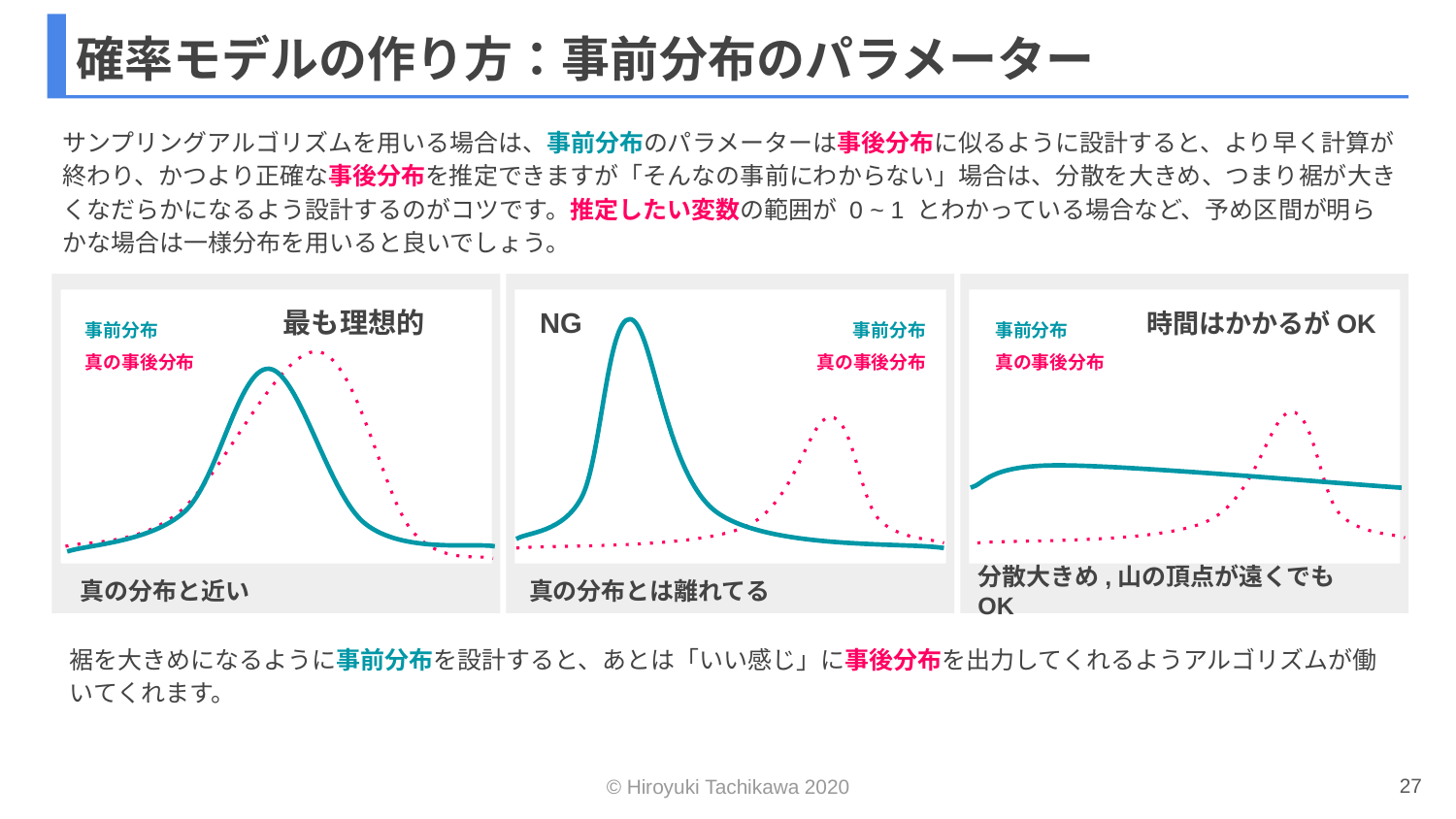

# 確率モデルの作り方：事前分布のパラメーター
サンプリングアルゴリズムを用いる場合は、事前分布のパラメーターは事後分布に似るように設計すると、より早く計算が終わり、かつより正確な事後分布を推定できますが「そんなの事前にわからない」場合は、分散を大きめ、つまり裾が大きくなだらかになるよう設計するのがコツです。推定したい変数の範囲が 0 ~ 1 とわかっている場合など、予め区間が明らかな場合は一様分布を用いると良いでしょう。

事前分布
真の事後分布
事前分布
真の事後分布
事前分布
真の事後分布
最も理想的
NG
時間はかかるがOK

真の分布と近い
真の分布とは離れてる
分散大きめ,山の頂点が遠くでもOK
裾を大きめになるように事前分布を設計すると、あとは「いい感じ」に事後分布を出力してくれるようアルゴリズムが働いてくれます。
27